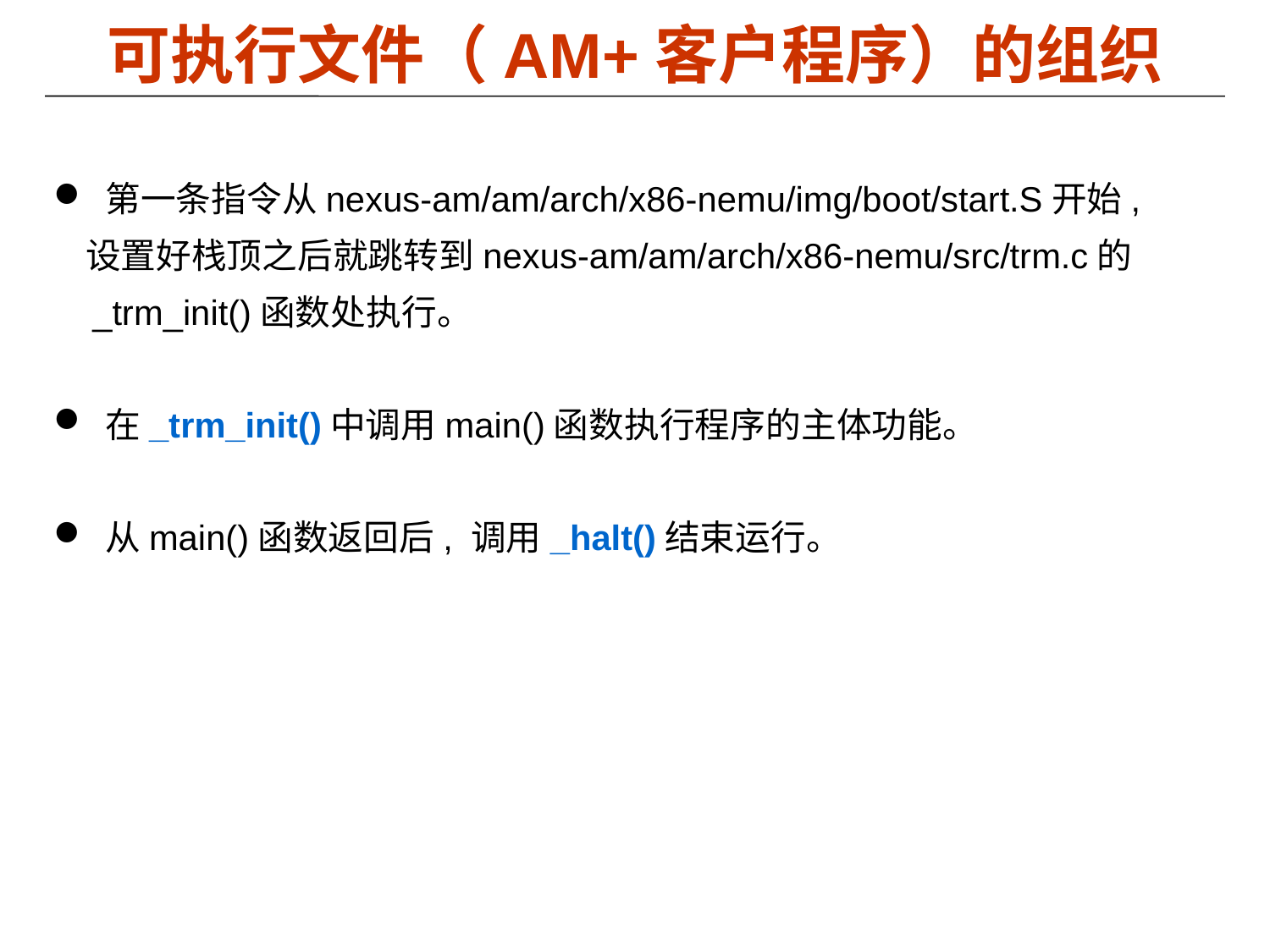

# 可执行文件（AM+客户程序）的组织
 第一条指令从nexus-am/am/arch/x86-nemu/img/boot/start.S开始,
   设置好栈顶之后就跳转到nexus-am/am/arch/x86-nemu/src/trm.c的
    _trm_init()函数处执行。

 在_trm_init()中调用main()函数执行程序的主体功能。

 从main()函数返回后, 调用_halt()结束运行。